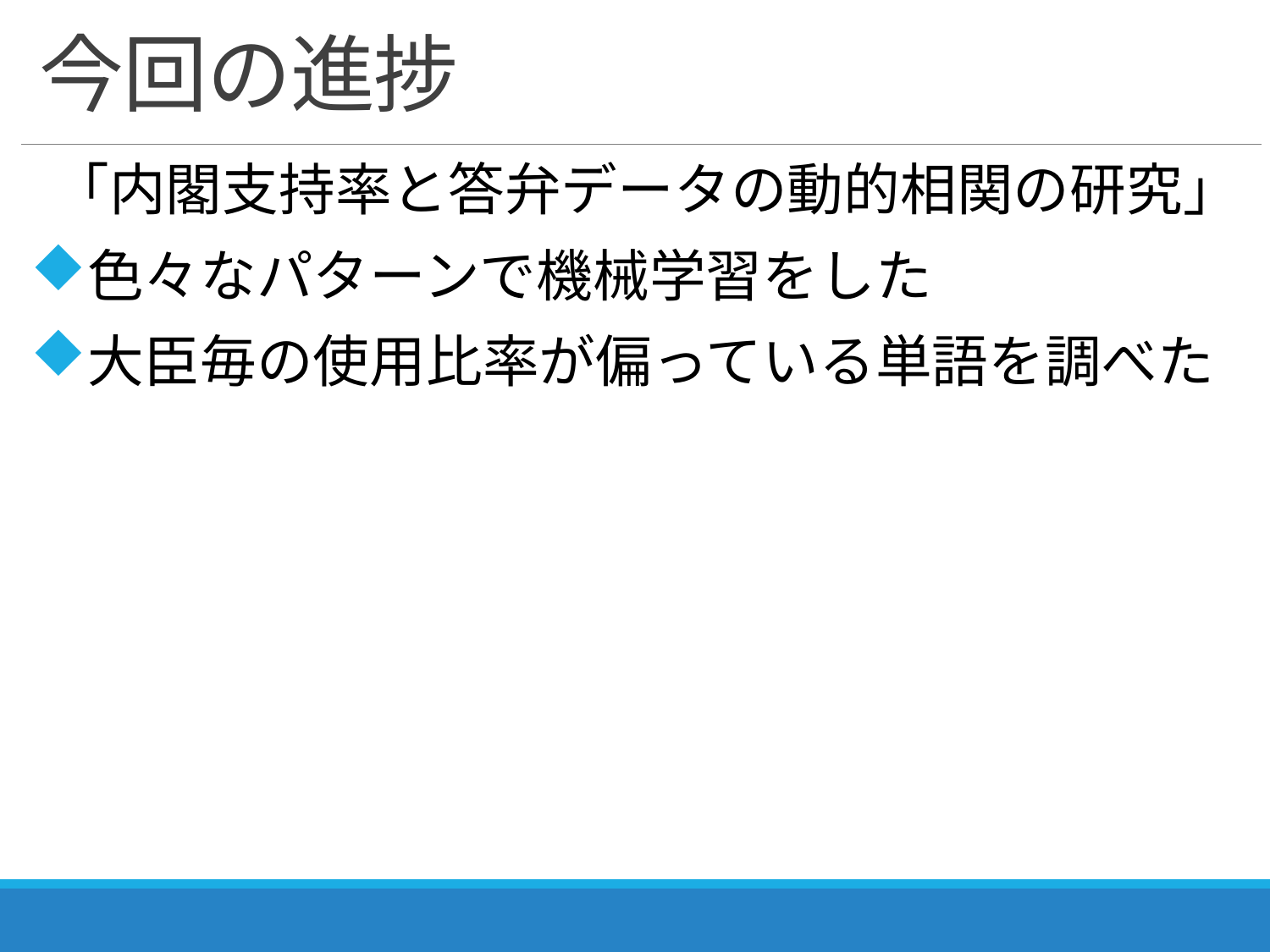

# 今回の進捗
「内閣支持率と答弁データの動的相関の研究」
色々なパターンで機械学習をした
大臣毎の使用比率が偏っている単語を調べた